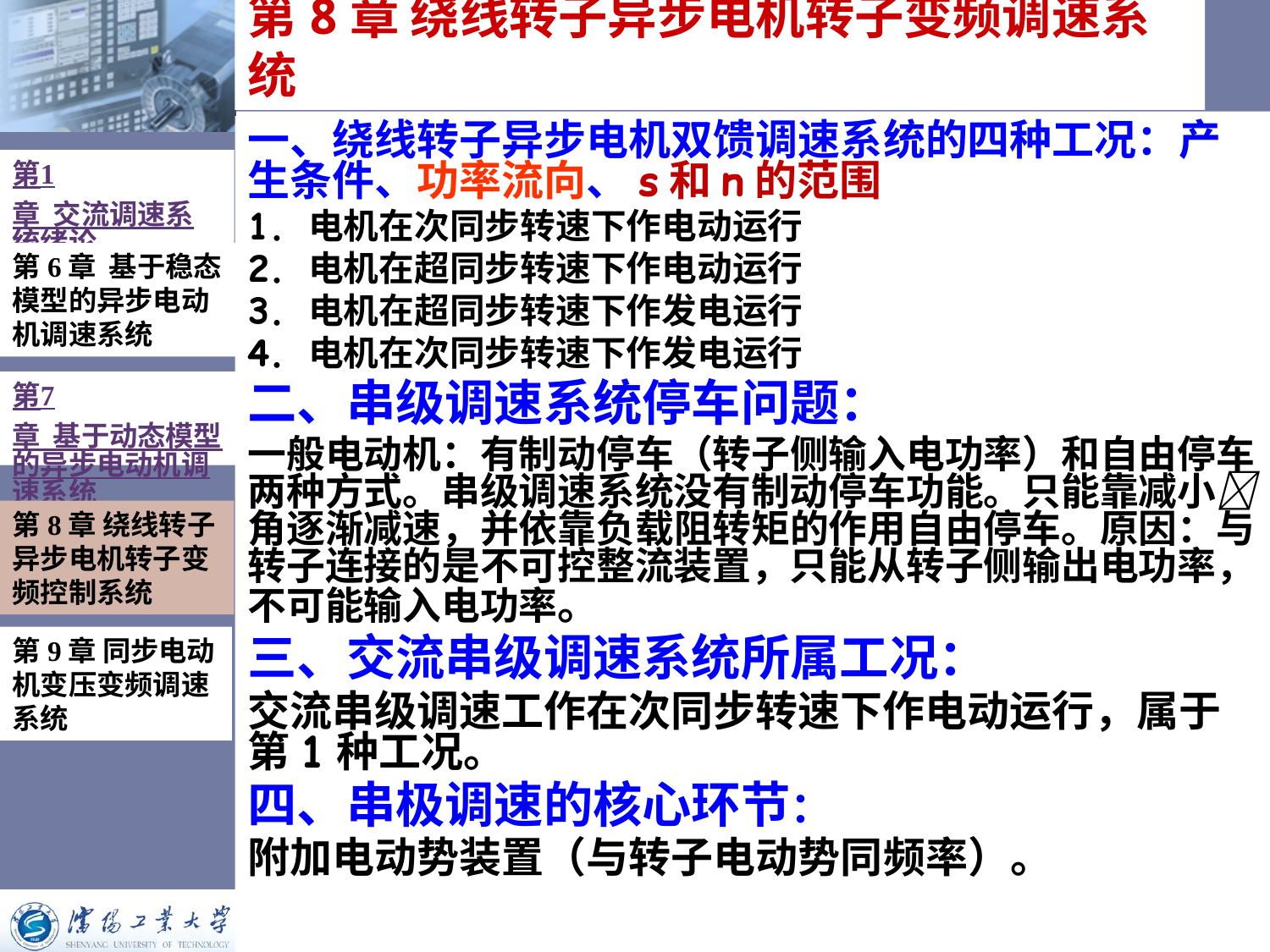

# 第8章 绕线转子异步电机转子变频调速系统
一、绕线转子异步电机双馈调速系统的四种工况：产生条件、功率流向、s和n的范围
1. 电机在次同步转速下作电动运行
2. 电机在超同步转速下作电动运行
3. 电机在超同步转速下作发电运行
4. 电机在次同步转速下作发电运行
二、串级调速系统停车问题：
一般电动机：有制动停车（转子侧输入电功率）和自由停车两种方式。串级调速系统没有制动停车功能。只能靠减小β 角逐渐减速，并依靠负载阻转矩的作用自由停车。原因：与转子连接的是不可控整流装置，只能从转子侧输出电功率，不可能输入电功率。
三、交流串级调速系统所属工况：
交流串级调速工作在次同步转速下作电动运行，属于第1种工况。
四、串极调速的核心环节：
附加电动势装置（与转子电动势同频率）。
第1章  交流调速系统绪论
第6章  基于稳态模型的异步电动机调速系统
第7章  基于动态模型的异步电动机调速系统
第8章 绕线转子异步电机转子变频控制系统
第9章 同步电动机变压变频调速系统